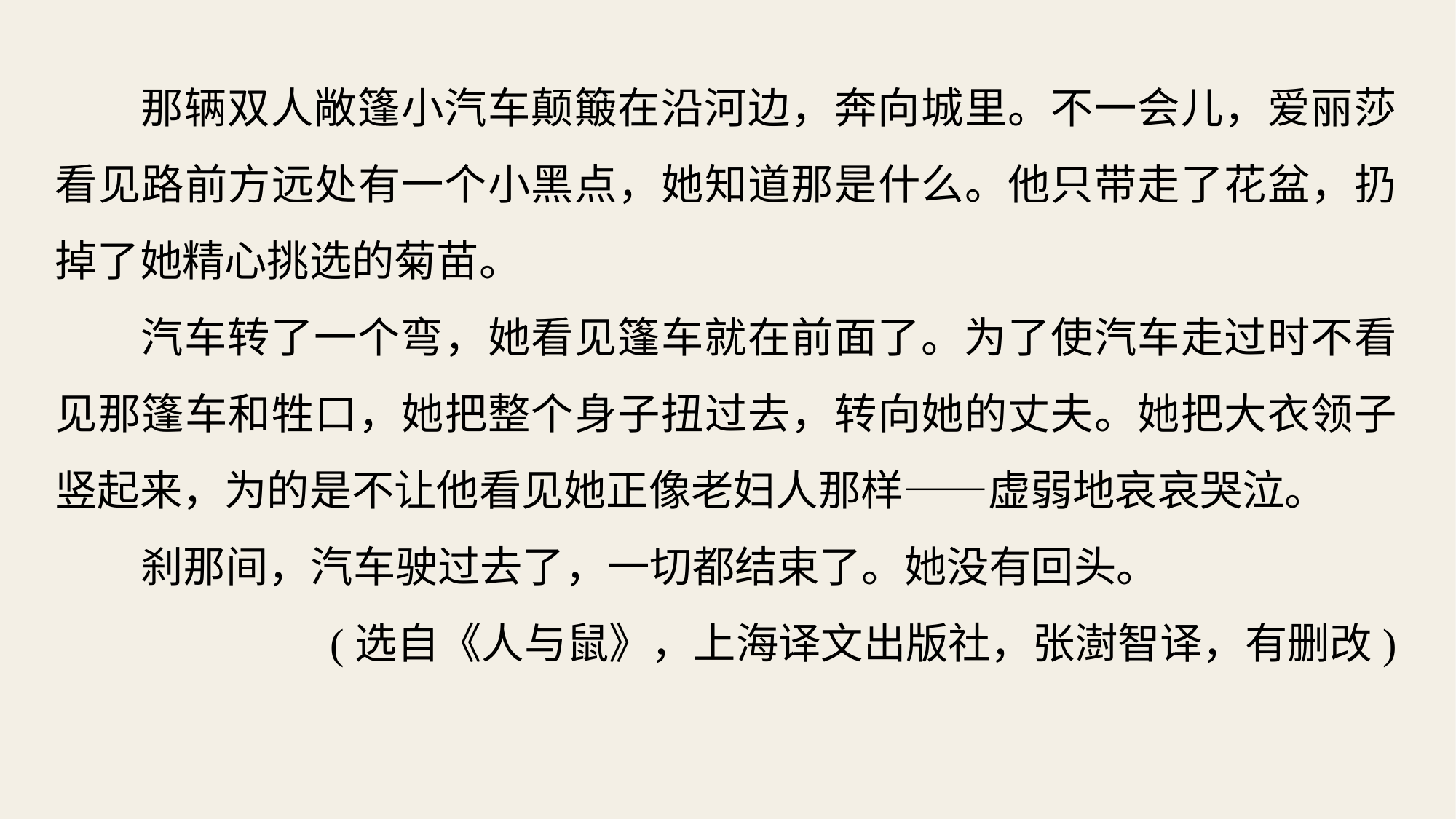

那辆双人敞篷小汽车颠簸在沿河边，奔向城里。不一会儿，爱丽莎看见路前方远处有一个小黑点，她知道那是什么。他只带走了花盆，扔掉了她精心挑选的菊苗。
汽车转了一个弯，她看见篷车就在前面了。为了使汽车走过时不看见那篷车和牲口，她把整个身子扭过去，转向她的丈夫。她把大衣领子竖起来，为的是不让他看见她正像老妇人那样——虚弱地哀哀哭泣。
刹那间，汽车驶过去了，一切都结束了。她没有回头。
(选自《人与鼠》，上海译文出版社，张澍智译，有删改)